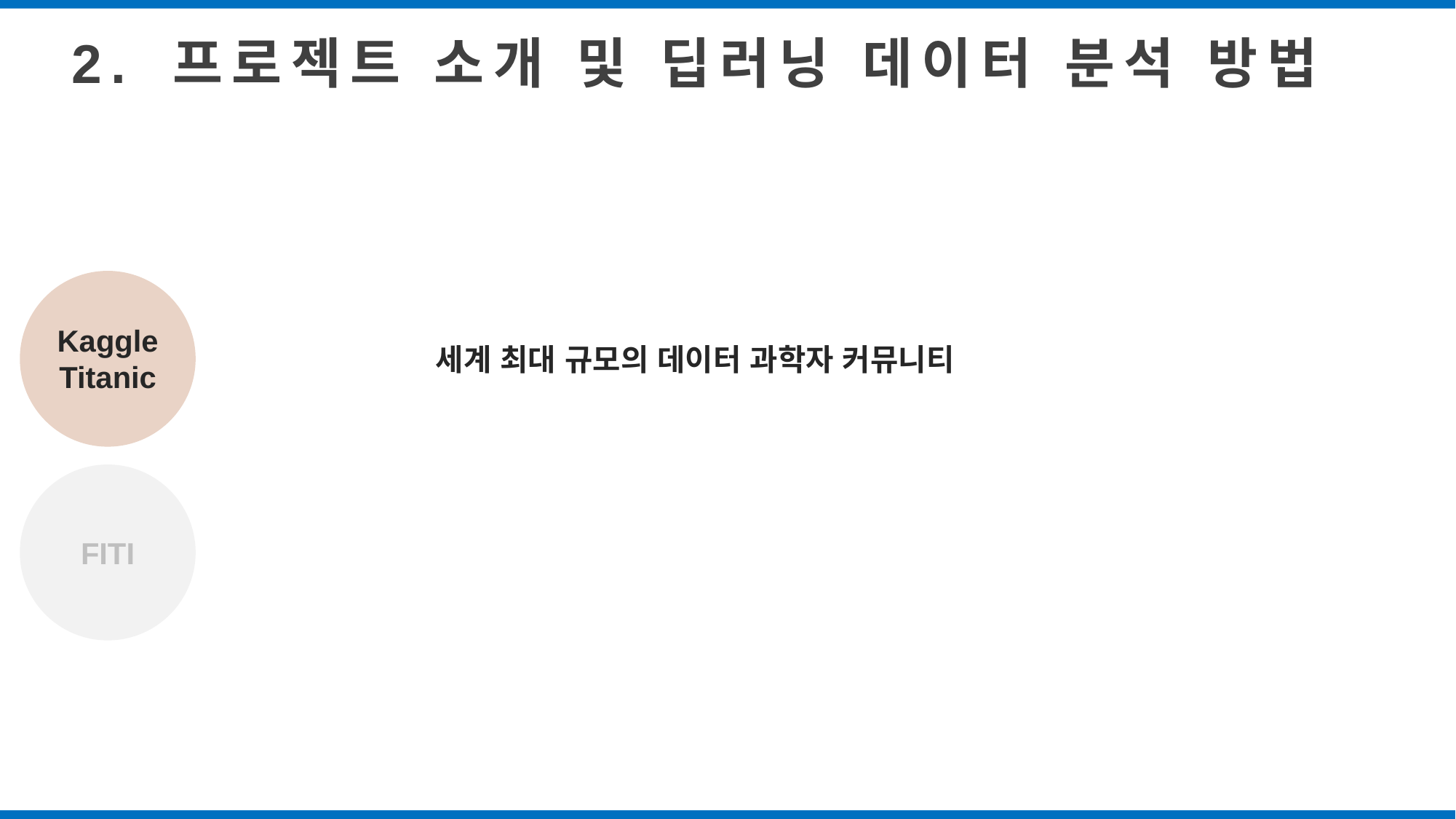

2. 프로젝트 소개 및 딥러닝 데이터 분석 방법

Kaggle
Titanic
세계 최대 규모의 데이터 과학자 커뮤니티

FITI